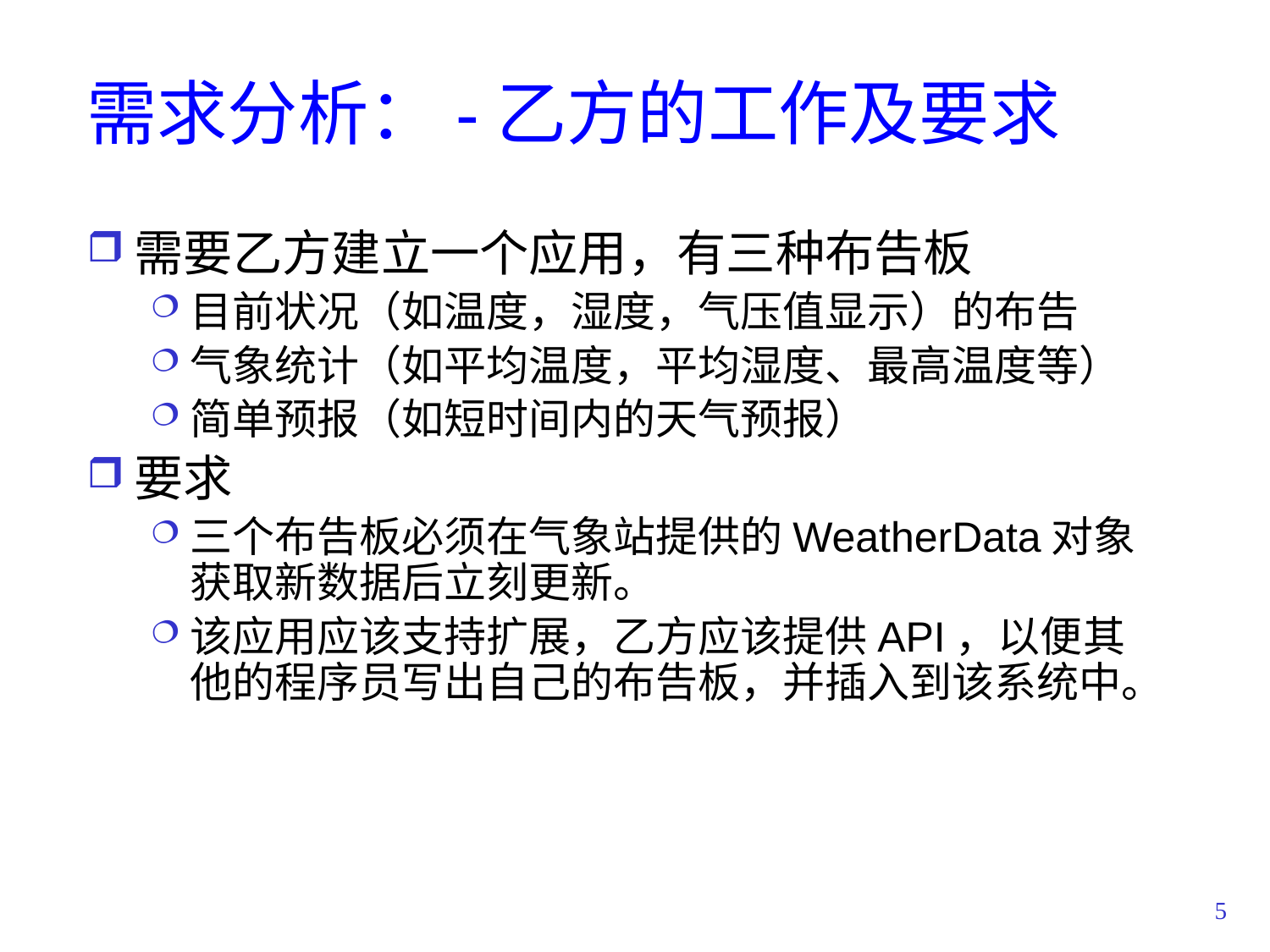

# 需求分析：-乙方的工作及要求
需要乙方建立一个应用，有三种布告板
目前状况（如温度，湿度，气压值显示）的布告
气象统计（如平均温度，平均湿度、最高温度等）
简单预报（如短时间内的天气预报）
要求
三个布告板必须在气象站提供的WeatherData对象获取新数据后立刻更新。
该应用应该支持扩展，乙方应该提供API，以便其他的程序员写出自己的布告板，并插入到该系统中。

5